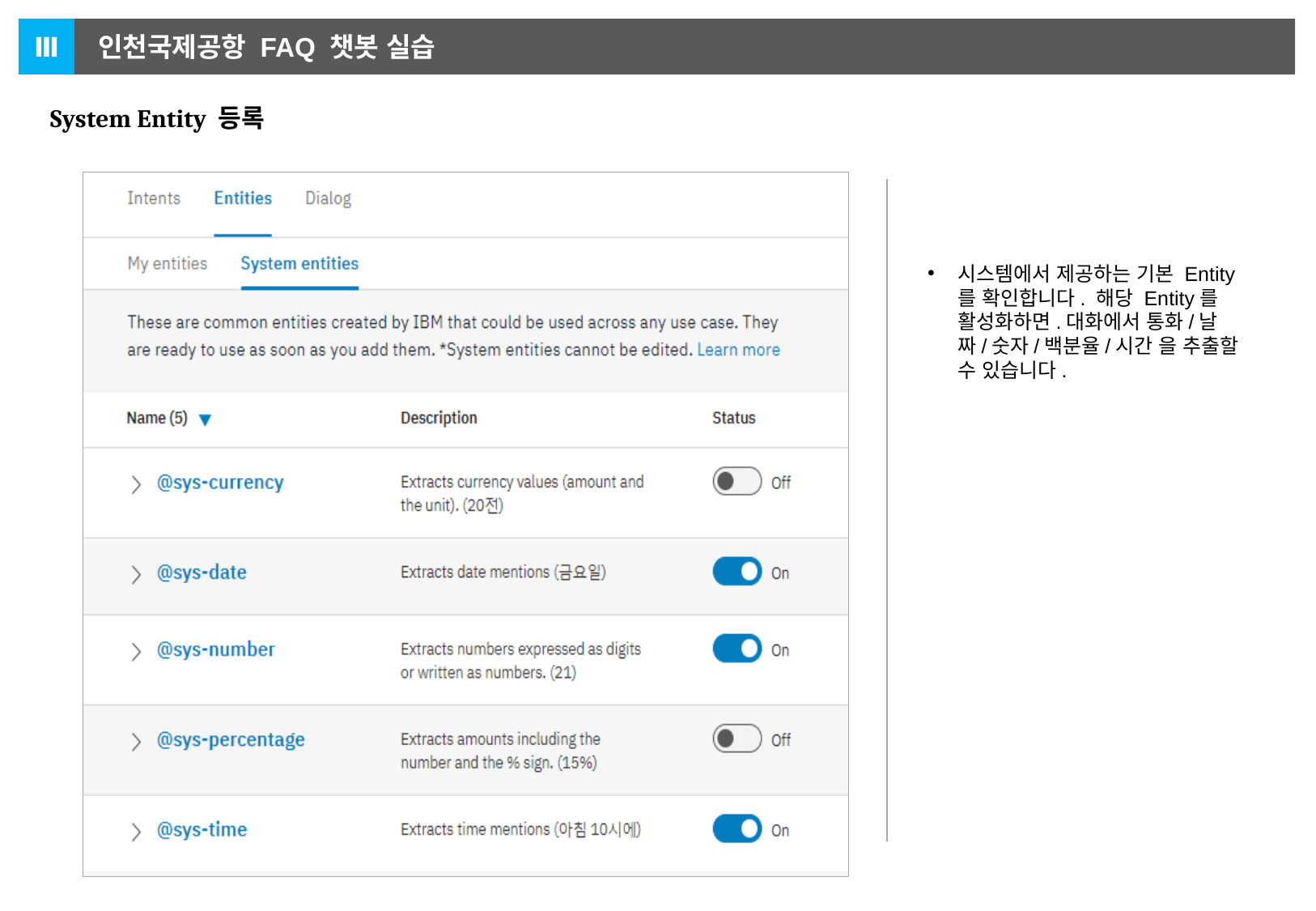

Ⅲ
인천국제공항 FAQ 챗봇 실습
System Entity 등록

시스템에서 제공하는 기본 Entity를 확인합니다. 해당 Entity를 활성화하면.대화에서 통화/날짜/숫자/백분율/시간 을 추출할 수 있습니다.